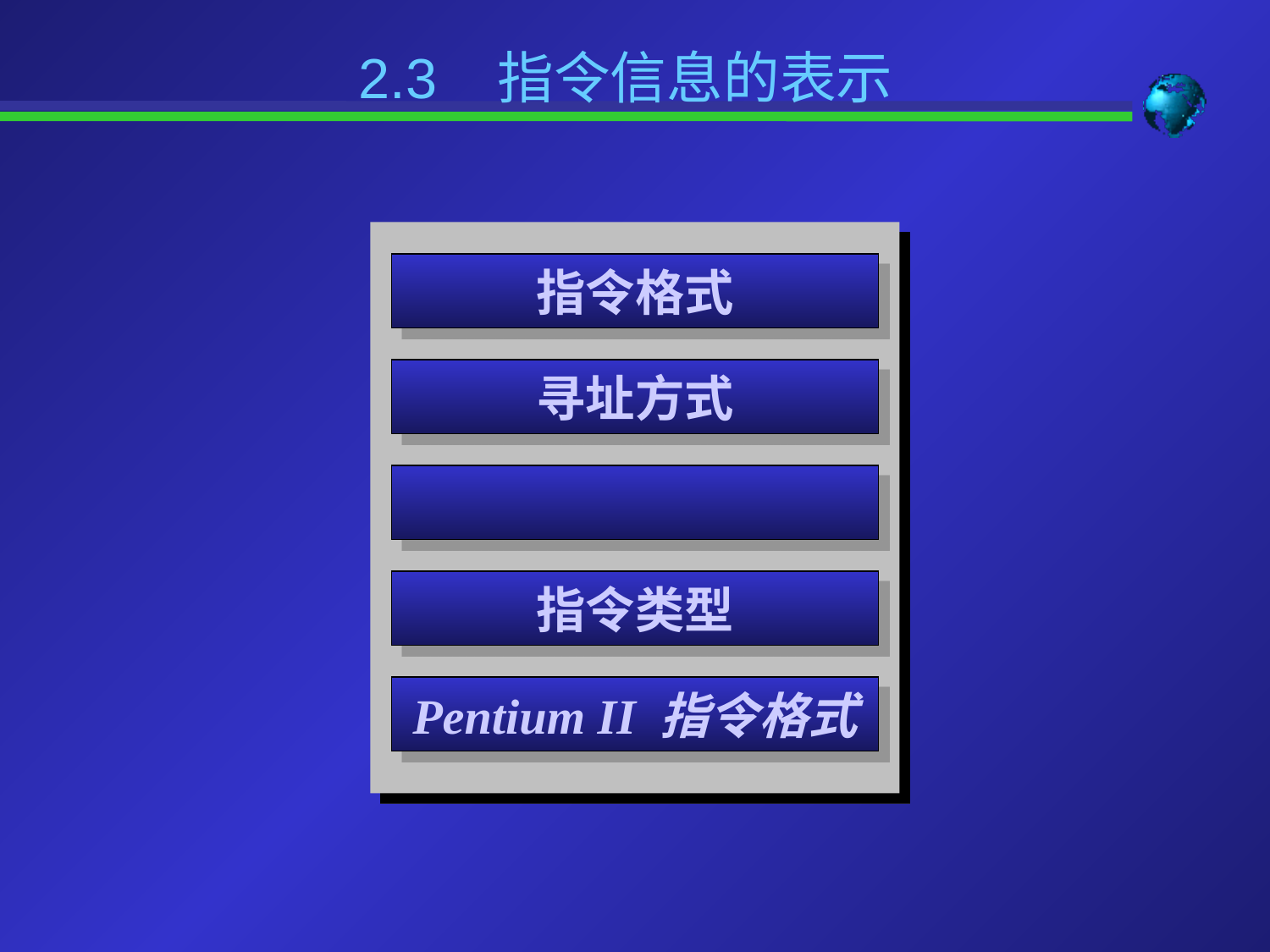

2.3   指令信息的表示

指令格式
寻址方式

指令类型
Pentium II 指令格式
1